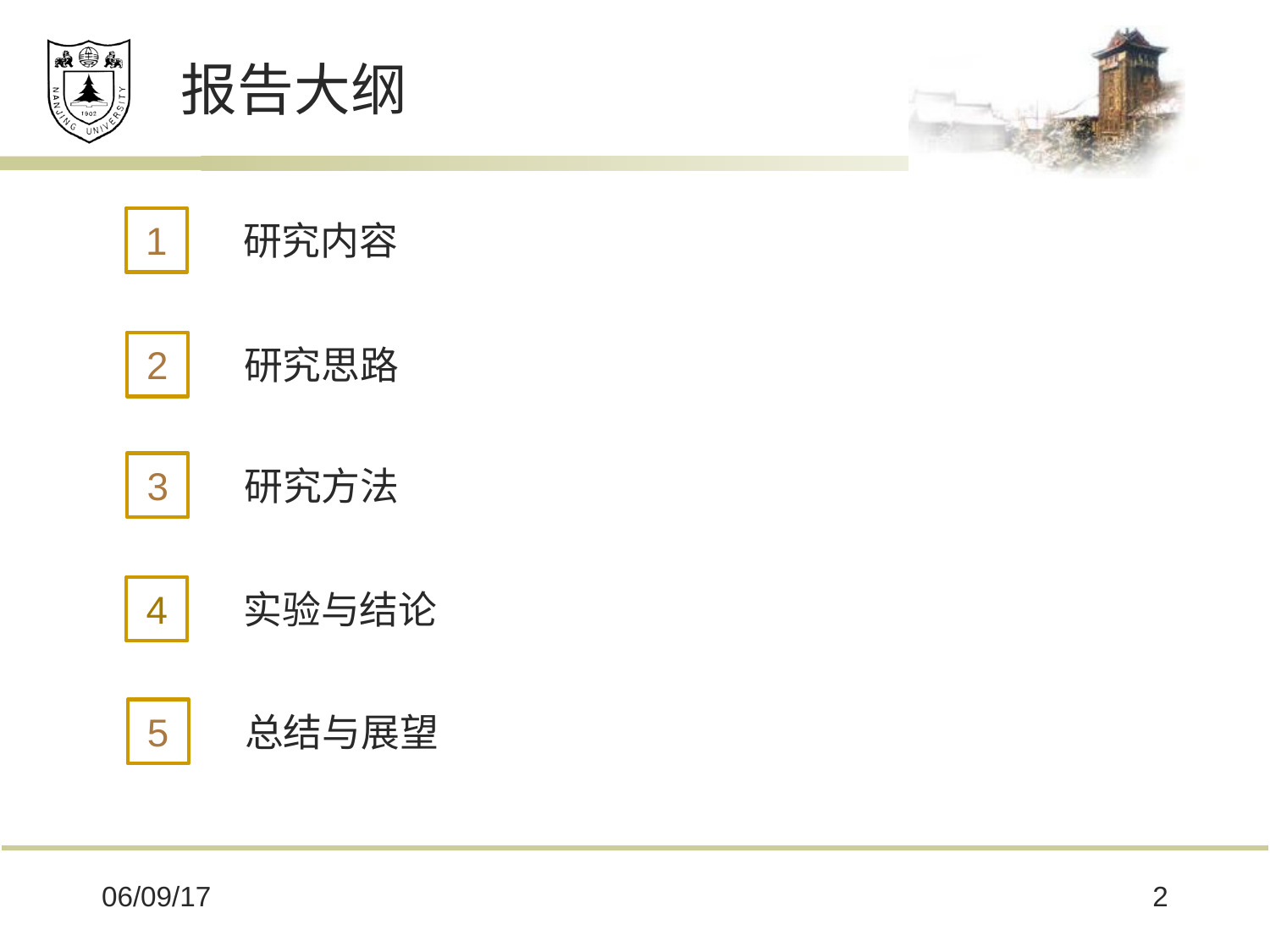

报告大纲
研究内容
1
研究思路
2
研究方法
3
实验与结论
4
总结与展望
5
06/09/17
2